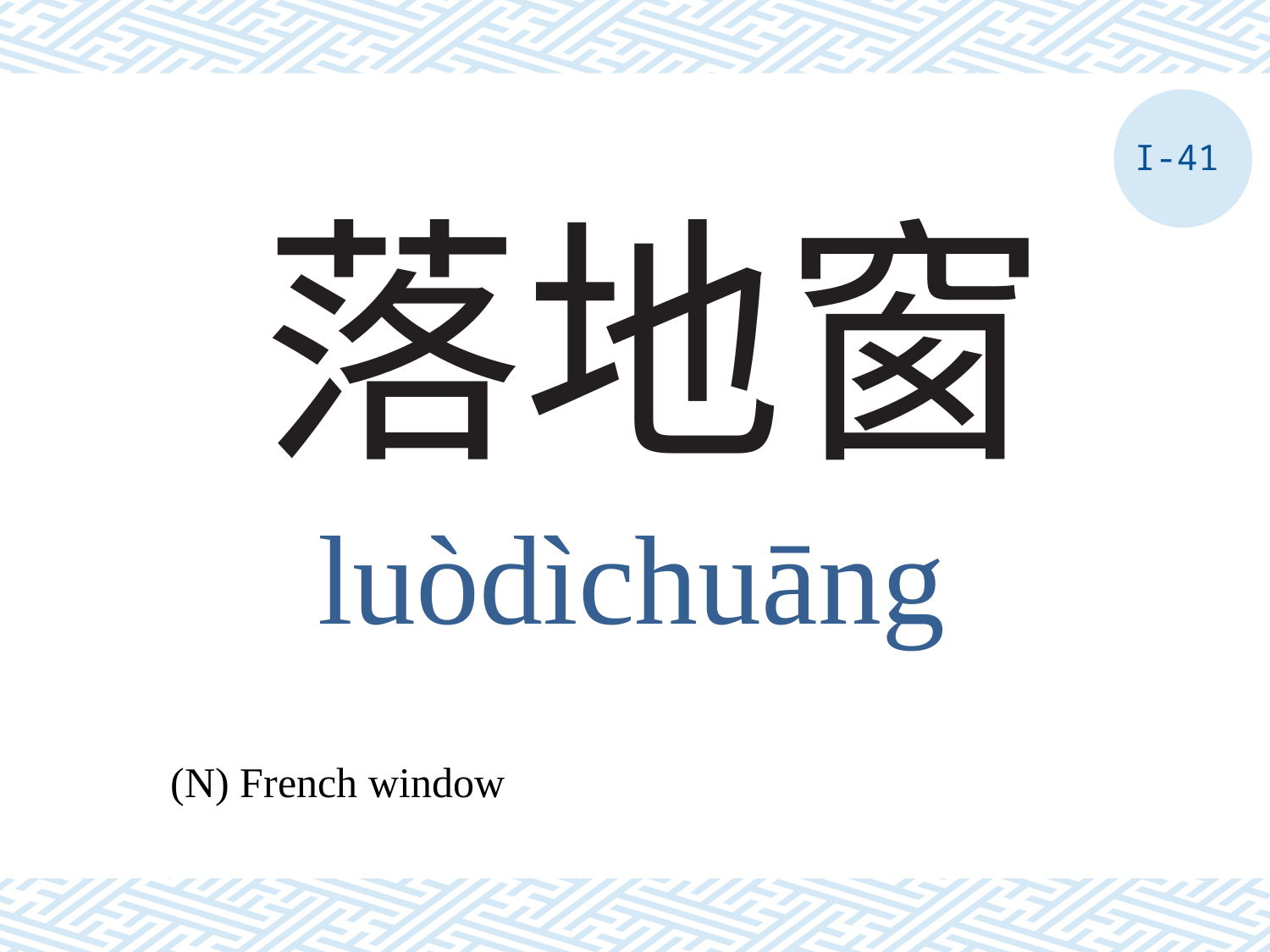

I-41
# 落地窗
luòdìchuāng
(N) French window